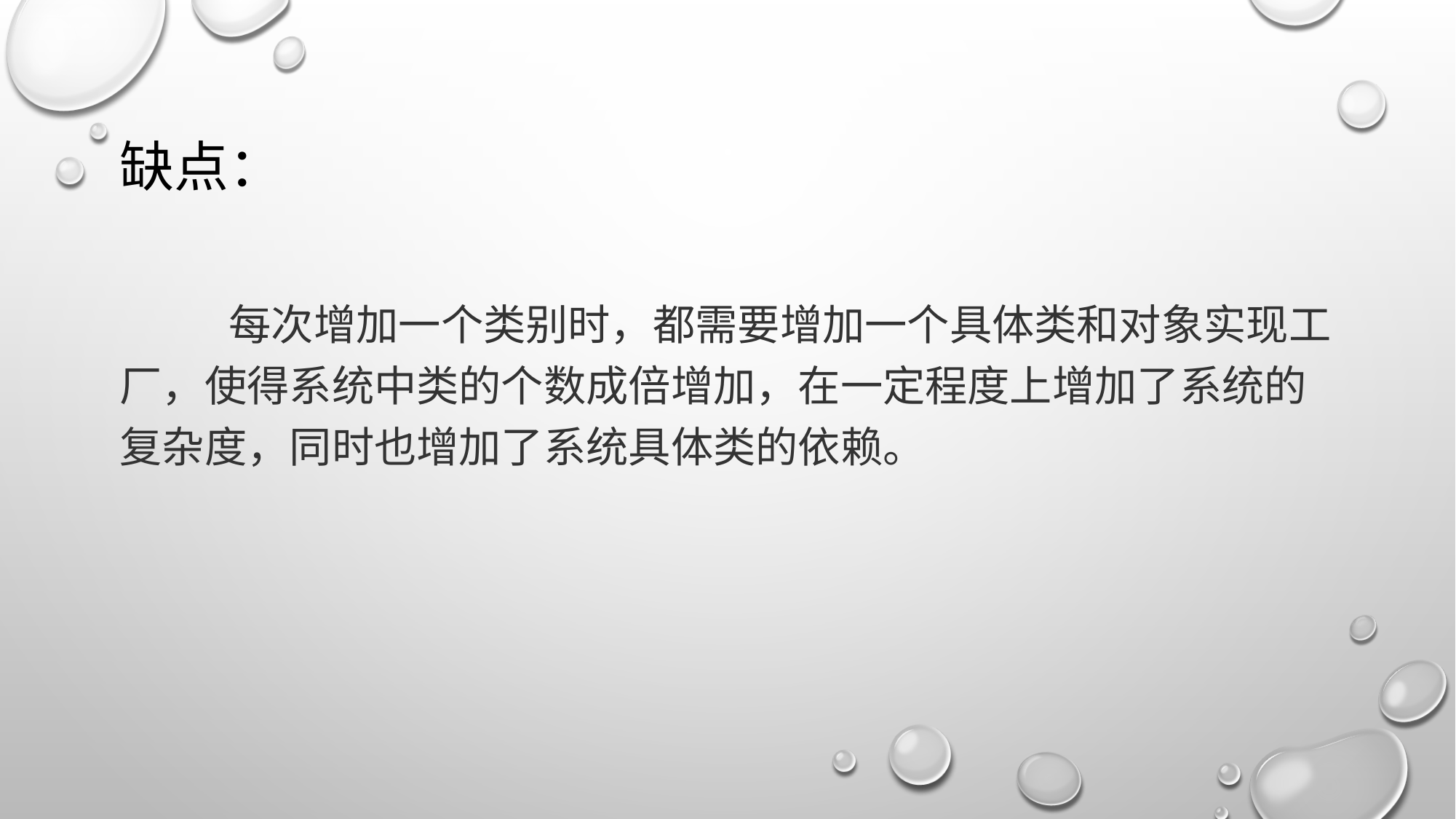

# 缺点：
	每次增加一个类别时，都需要增加一个具体类和对象实现工厂，使得系统中类的个数成倍增加，在一定程度上增加了系统的复杂度，同时也增加了系统具体类的依赖。